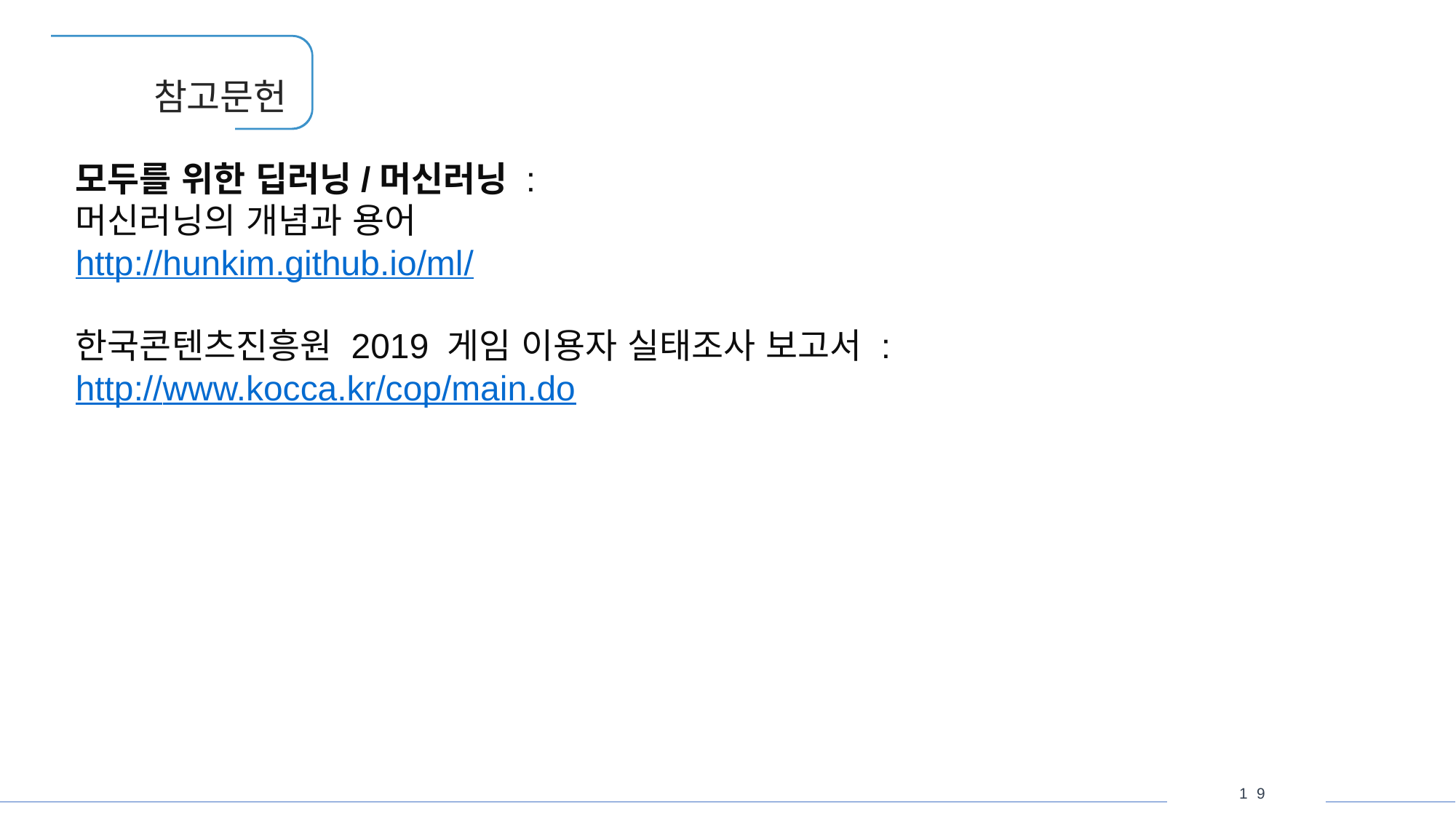

참고문헌
모두를 위한 딥러닝/머신러닝 :
머신러닝의 개념과 용어
http://hunkim.github.io/ml/

한국콘텐츠진흥원 2019 게임 이용자 실태조사 보고서 :
http://www.kocca.kr/cop/main.do

19